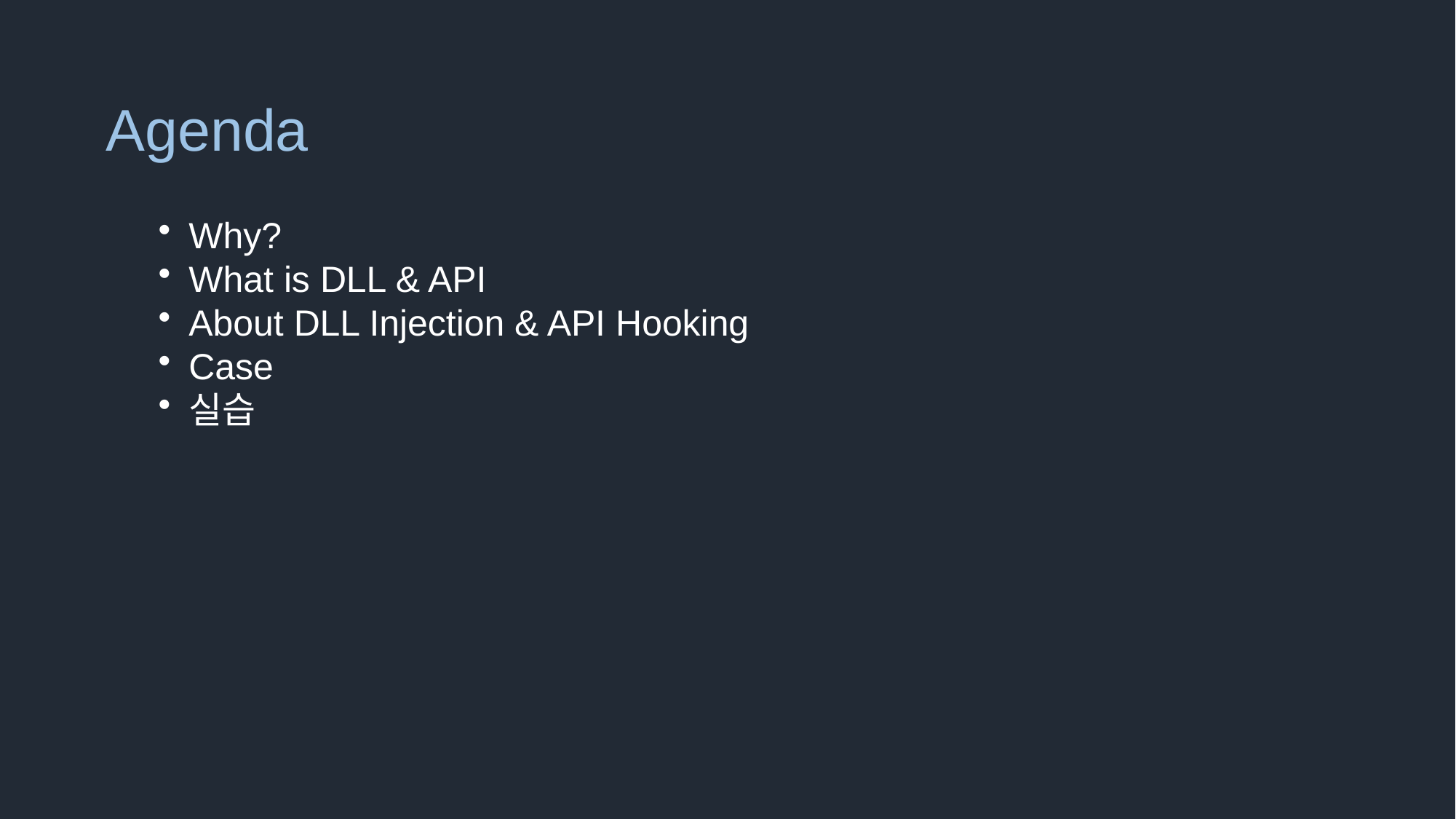

Agenda
Why?
What is DLL & API
About DLL Injection & API Hooking
Case
실습